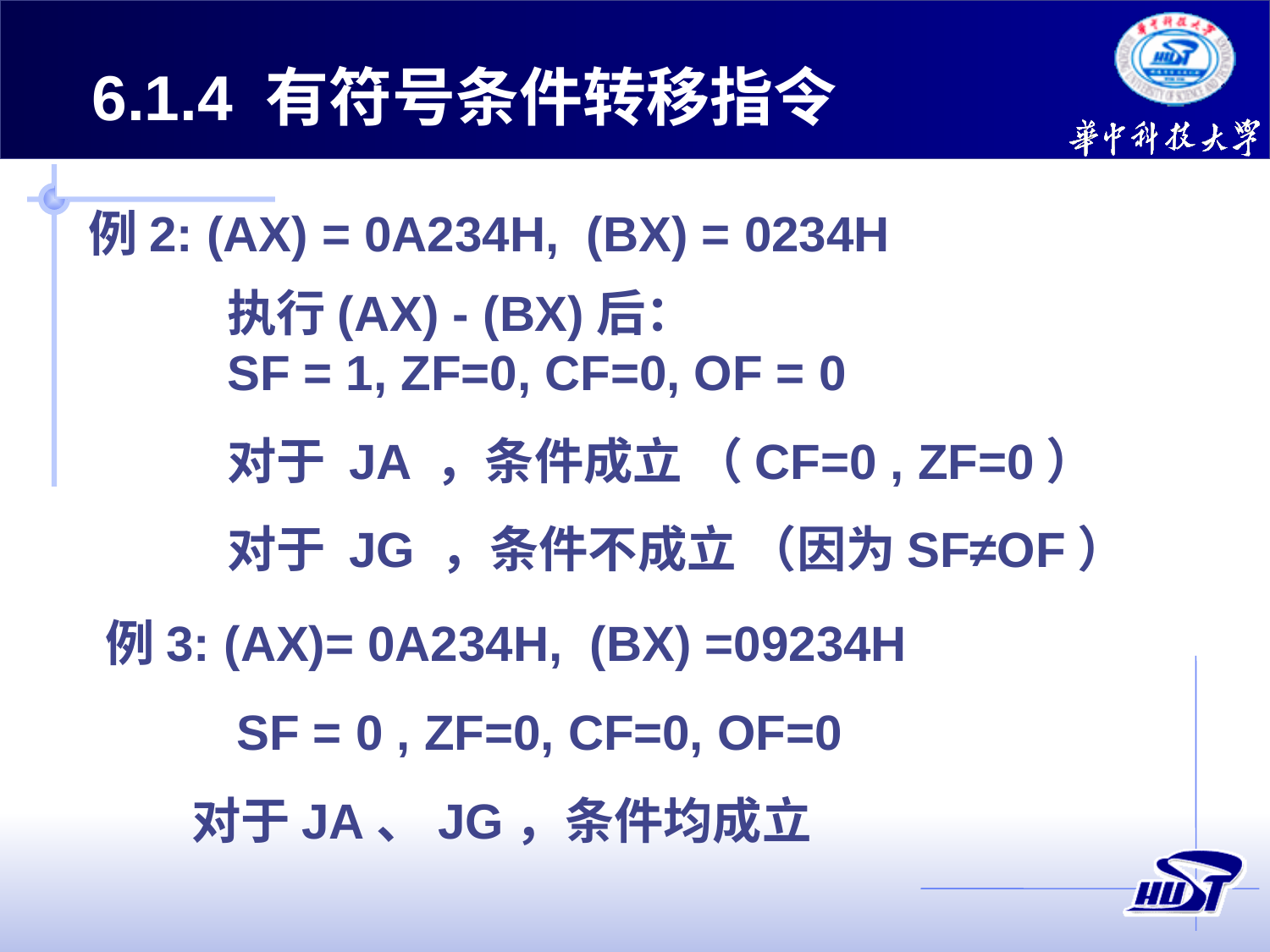

6.1.4 有符号条件转移指令
例2: (AX) = 0A234H,  (BX) = 0234H
执行(AX) - (BX)后：
SF = 1, ZF=0, CF=0, OF = 0
对于 JA ，条件成立 （CF=0 , ZF=0）
对于 JG ，条件不成立 （因为SF≠OF）
例3: (AX)= 0A234H,  (BX) =09234H
SF = 0 , ZF=0, CF=0, OF=0
对于JA、JG，条件均成立